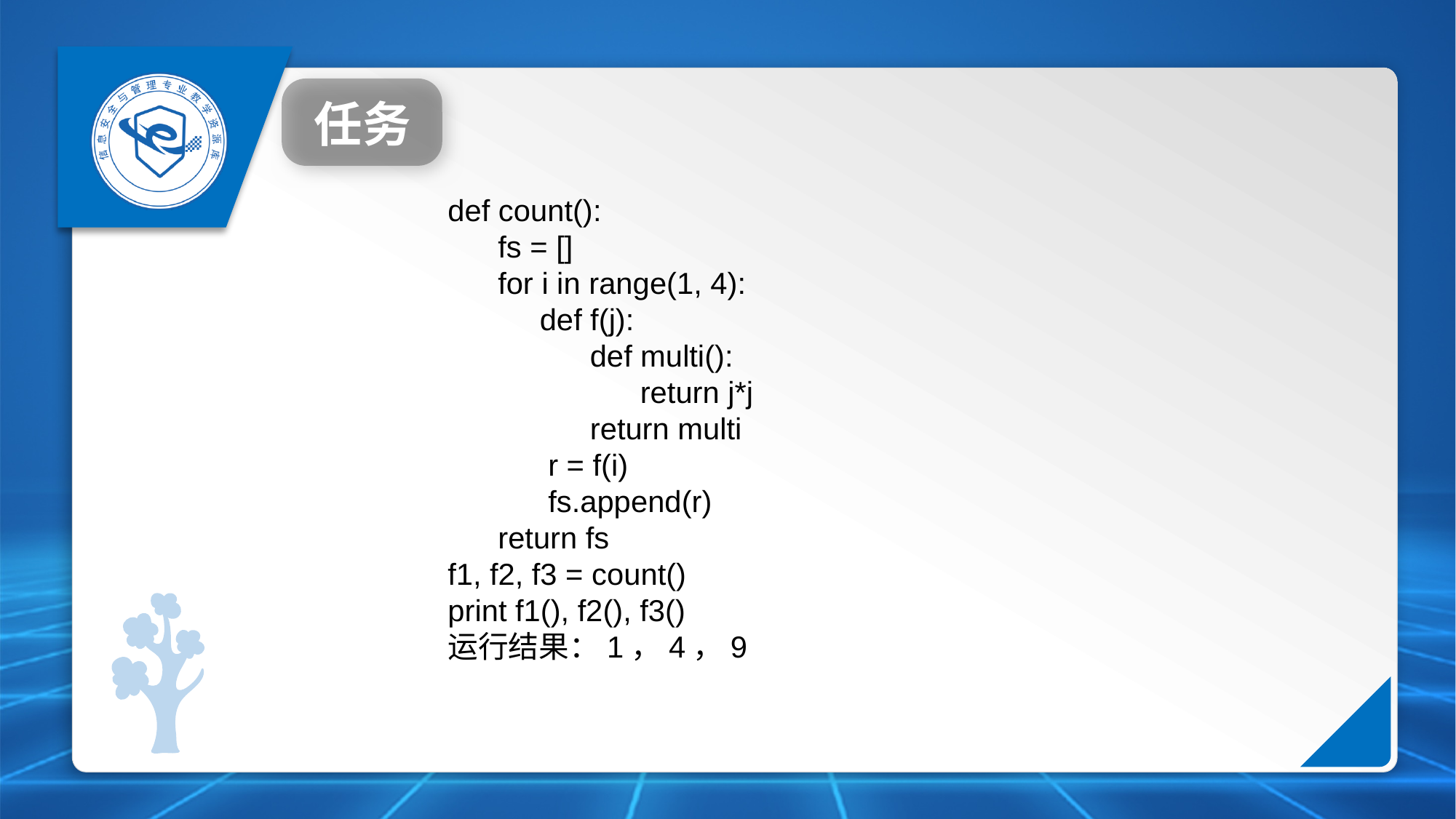

任务
def count():
      fs = []
      for i in range(1, 4):
           def f(j):
                 def multi():
                       return j*j
                 return multi
            r = f(i)
            fs.append(r)
      return fs
f1, f2, f3 = count()
print f1(), f2(), f3()
运行结果：1，4，9